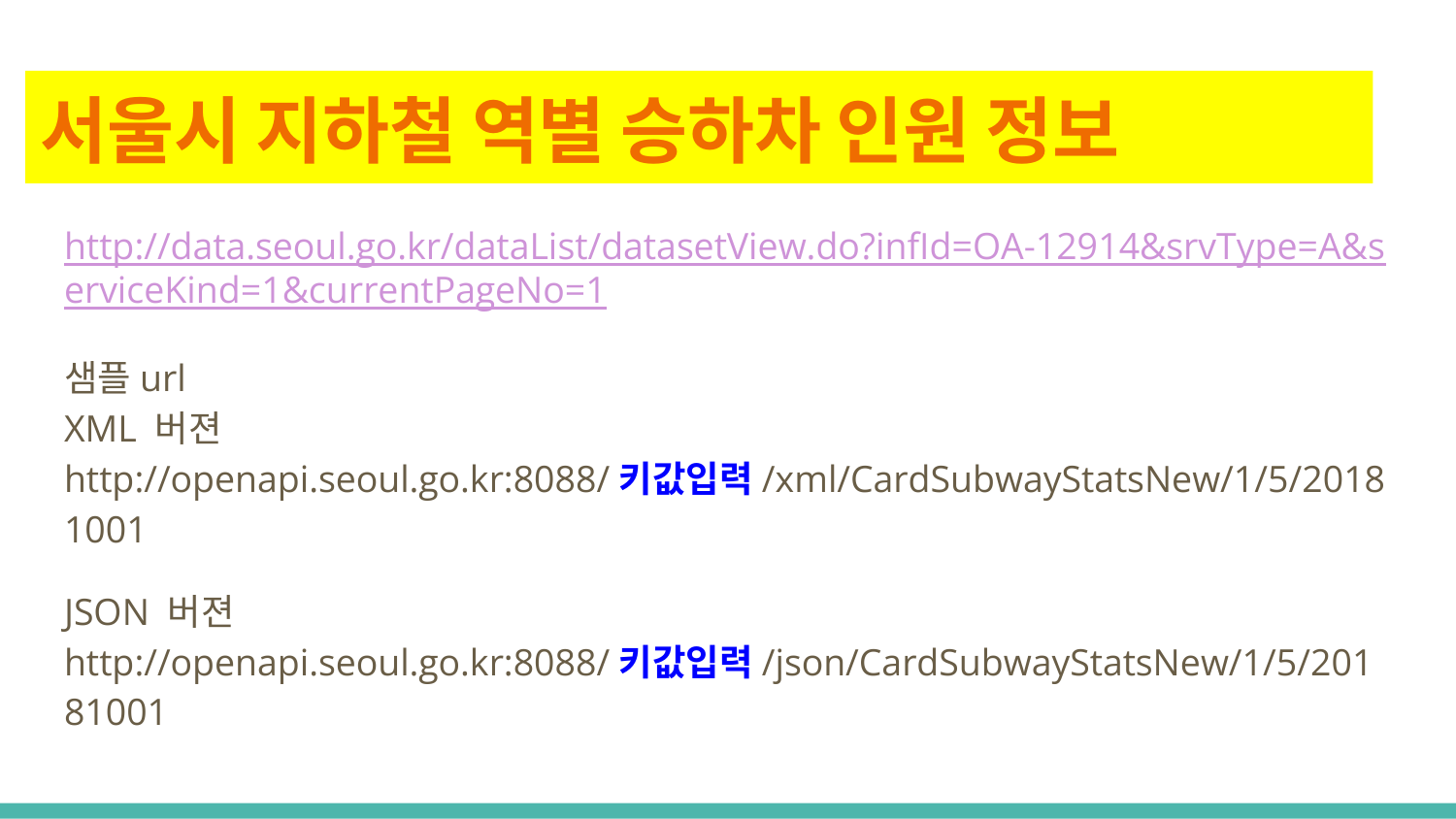

# 서울시 지하철 역별 승하차 인원 정보
http://data.seoul.go.kr/dataList/datasetView.do?infId=OA-12914&srvType=A&serviceKind=1&currentPageNo=1
샘플url
XML 버젼
http://openapi.seoul.go.kr:8088/키값입력/xml/CardSubwayStatsNew/1/5/20181001
JSON 버젼
http://openapi.seoul.go.kr:8088/키값입력/json/CardSubwayStatsNew/1/5/20181001

----------------------------------------------------------------------------------------------------------

■서울시 지하철 역사 정보
http://data.seoul.go.kr/dataList/datasetView.do?infId=OA-12753&srvType=A&serviceKind=1&currentPageNo=1

샘플url

XML 버젼
http://swopenAPI.seoul.go.kr/api/subway/4d46796d7366726f3833774a774955/xml/stationInfo/0/5/서울

JSON 버젼
http://swopenAPI.seoul.go.kr/api/subway/4d46796d7366726f3833774a774955/json/stationInfo/0/5/서울